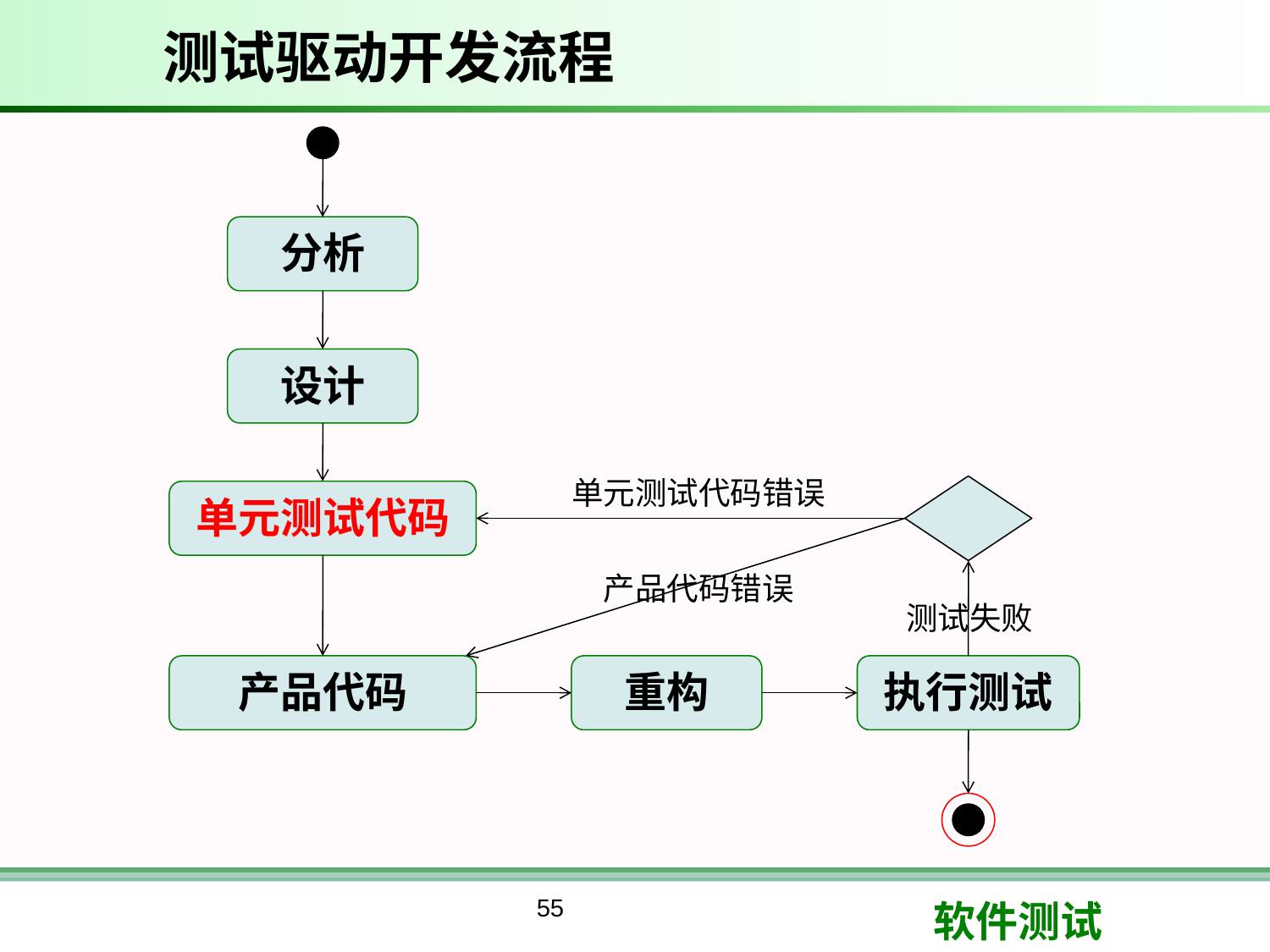

# 测试驱动开发流程

分析
设计
单元测试代码错误

单元测试代码
产品代码错误
测试失败
产品代码
重构
执行测试

55